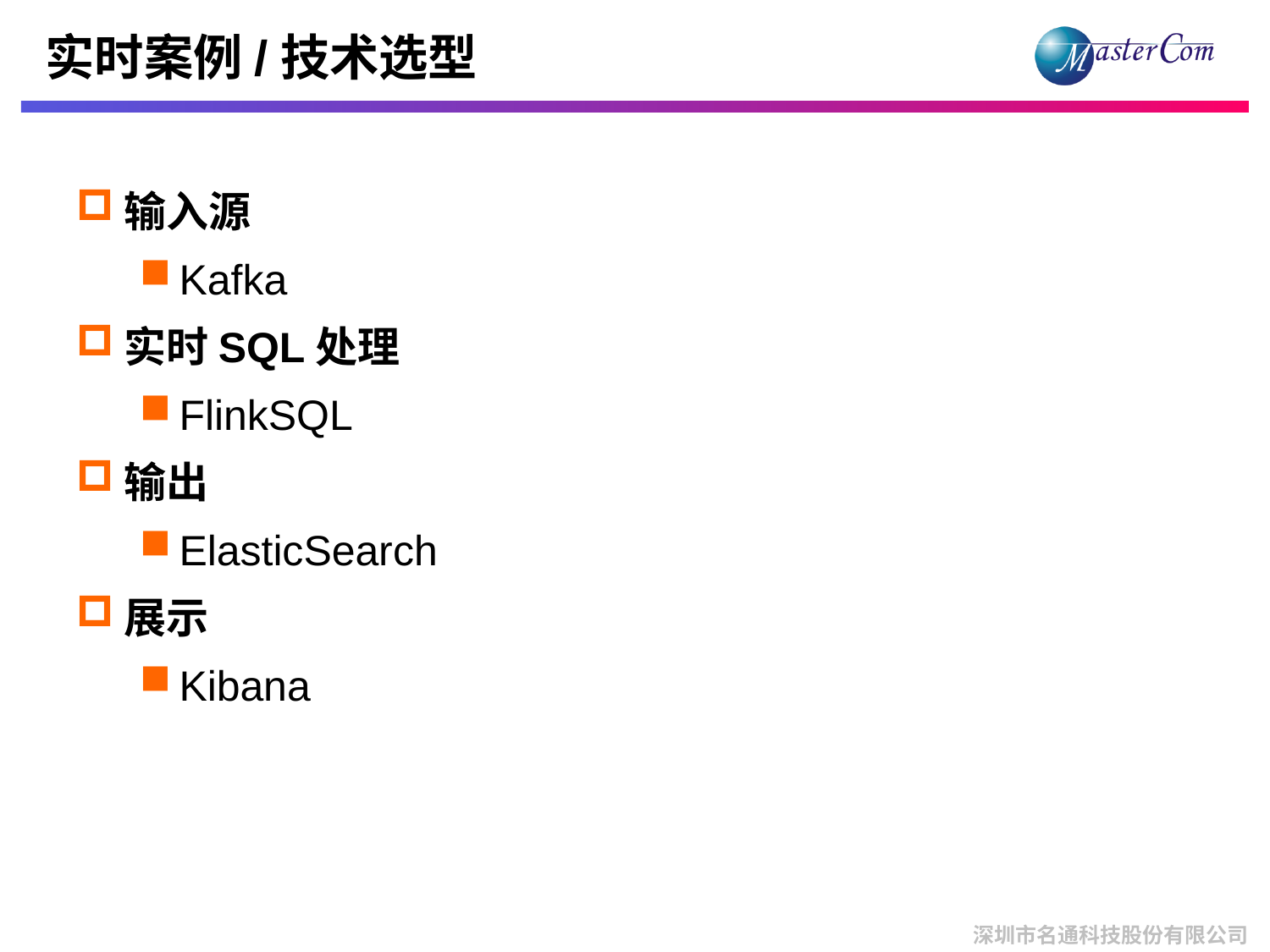

# 实时案例/技术选型
输入源
Kafka
实时SQL处理
FlinkSQL
输出
ElasticSearch
展示
Kibana